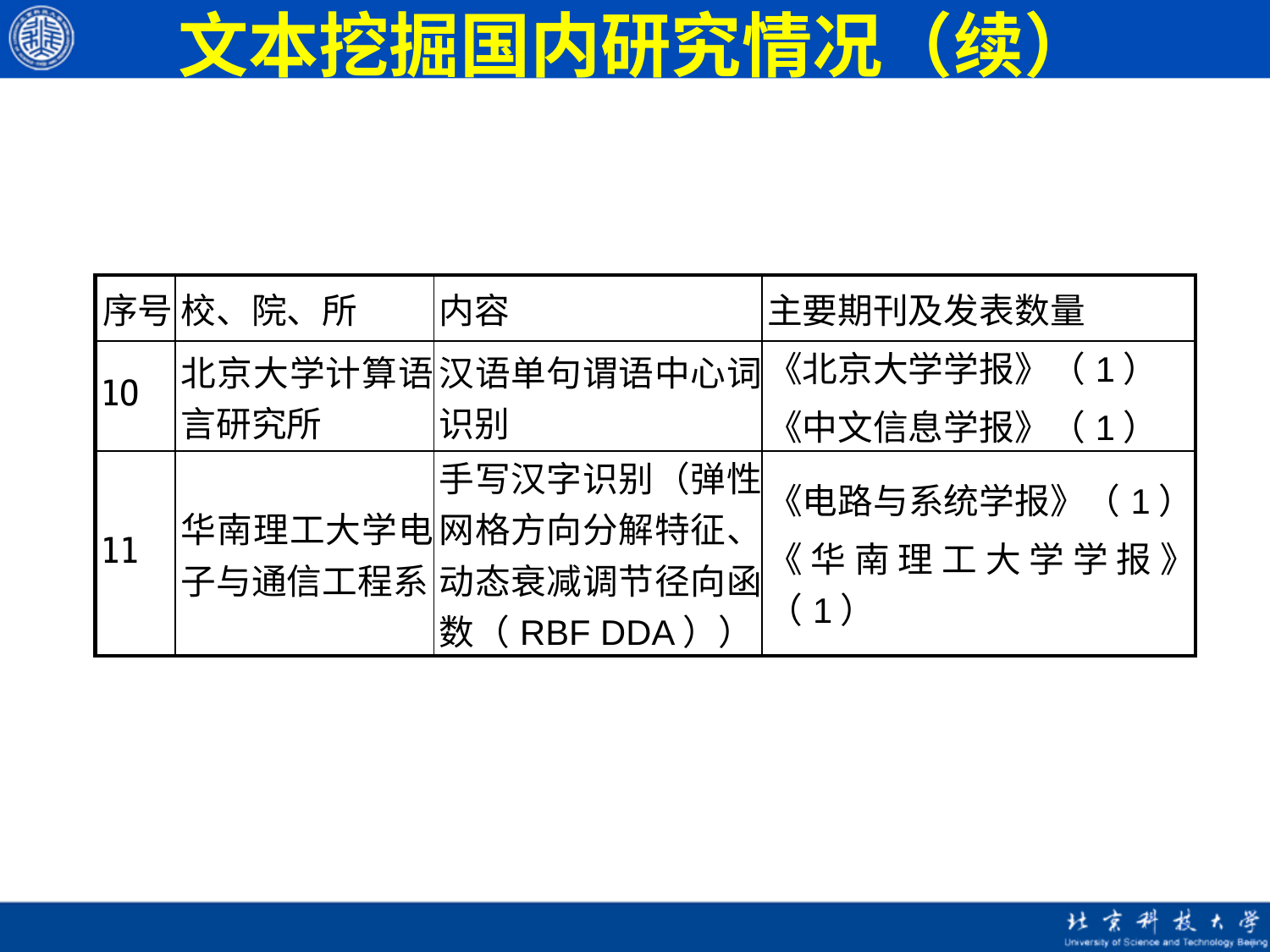

# 文本挖掘国内研究情况（续）
| 序号 | 校、院、所 | 内容 | 主要期刊及发表数量 |
| --- | --- | --- | --- |
| 10 | 北京大学计算语言研究所 | 汉语单句谓语中心词识别 | 《北京大学学报》（1） 《中文信息学报》（1） |
| 11 | 华南理工大学电子与通信工程系 | 手写汉字识别（弹性网格方向分解特征、动态衰减调节径向函数（RBF DDA）） | 《电路与系统学报》（1） 《华南理工大学学报》（1） |
50